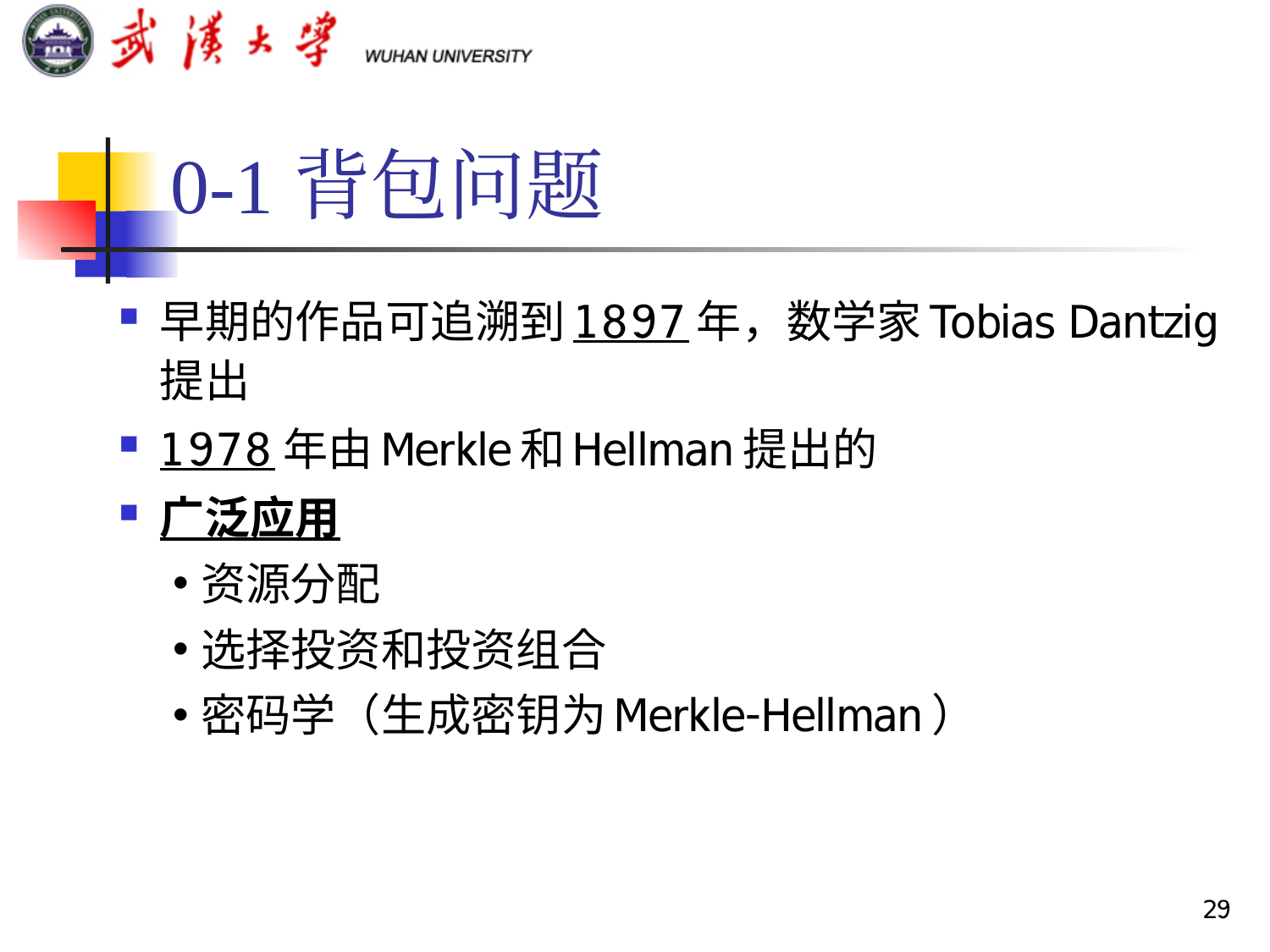

0-1背包问题
早期的作品可追溯到1897年，数学家Tobias Dantzig提出
1978年由Merkle和Hellman提出的
广泛应用
资源分配
选择投资和投资组合
密码学（生成密钥为Merkle-Hellman）

29
29
29